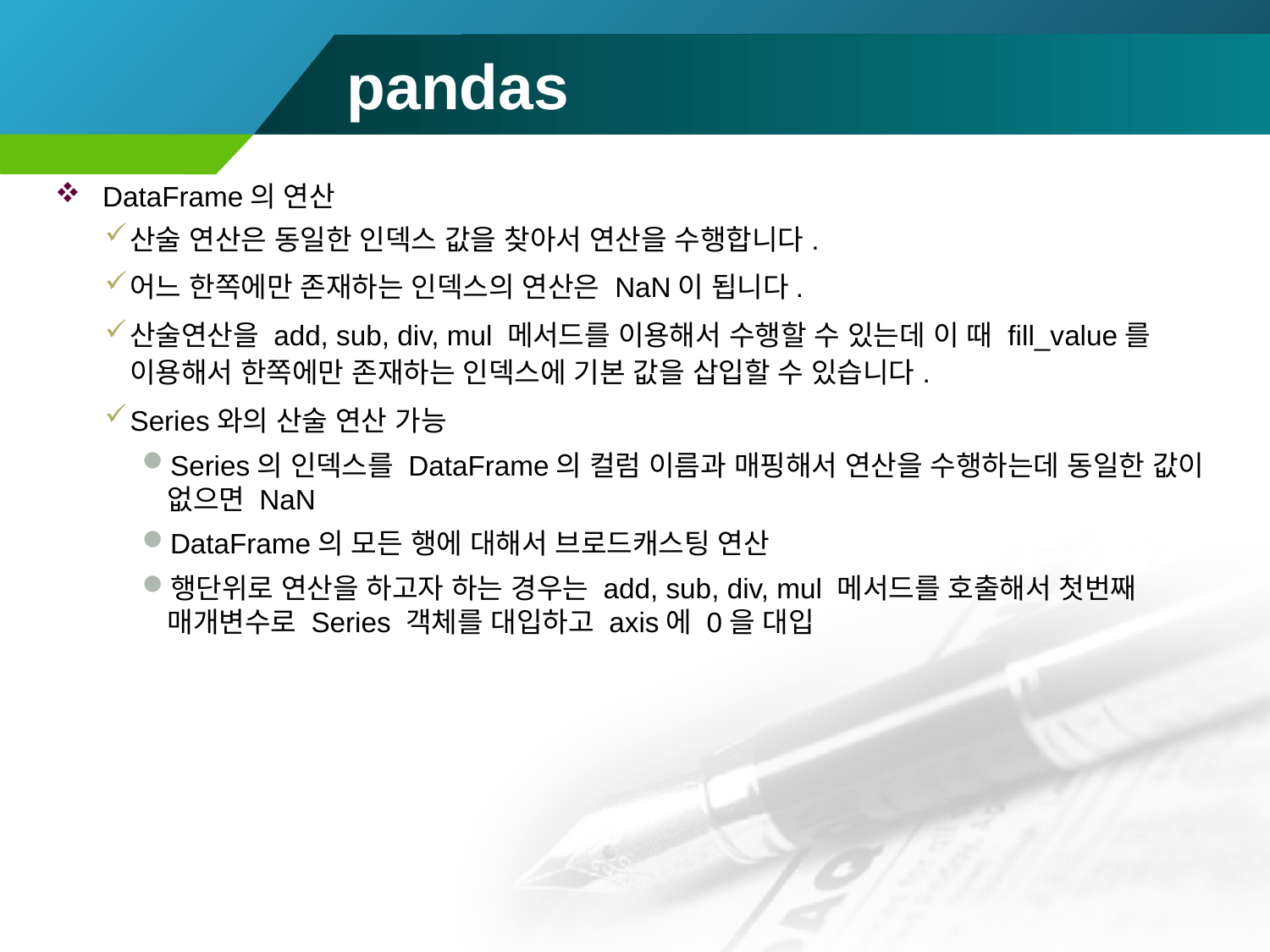

# pandas
DataFrame의 연산
산술 연산은 동일한 인덱스 값을 찾아서 연산을 수행합니다.
어느 한쪽에만 존재하는 인덱스의 연산은 NaN이 됩니다.
산술연산을 add, sub, div, mul 메서드를 이용해서 수행할 수 있는데 이 때 fill_value를 이용해서 한쪽에만 존재하는 인덱스에 기본 값을 삽입할 수 있습니다.
Series와의 산술 연산 가능
Series의 인덱스를 DataFrame의 컬럼 이름과 매핑해서 연산을 수행하는데 동일한 값이 없으면 NaN
DataFrame의 모든 행에 대해서 브로드캐스팅 연산
행단위로 연산을 하고자 하는 경우는 add, sub, div, mul 메서드를 호출해서 첫번째 매개변수로 Series 객체를 대입하고 axis에 0을 대입